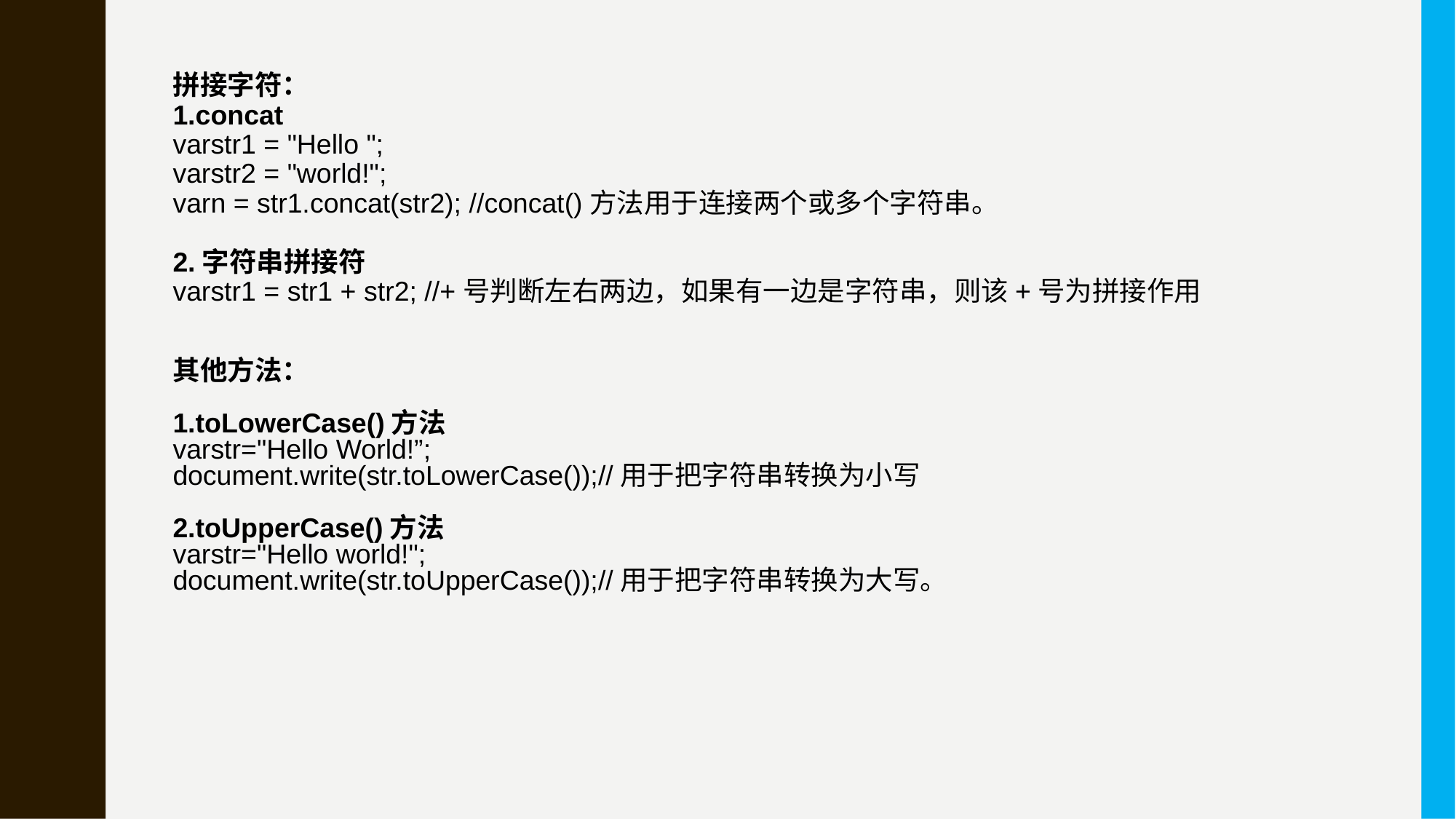

拼接字符：
1.concat
varstr1 = "Hello ";
varstr2 = "world!";
varn = str1.concat(str2); //concat()方法用于连接两个或多个字符串。

2.字符串拼接符
varstr1 = str1 + str2; //+号判断左右两边，如果有一边是字符串，则该+号为拼接作用

其他方法：

1.toLowerCase()方法
varstr="Hello World!”;
document.write(str.toLowerCase());//用于把字符串转换为小写

2.toUpperCase()方法
varstr="Hello world!";
document.write(str.toUpperCase());//用于把字符串转换为大写。